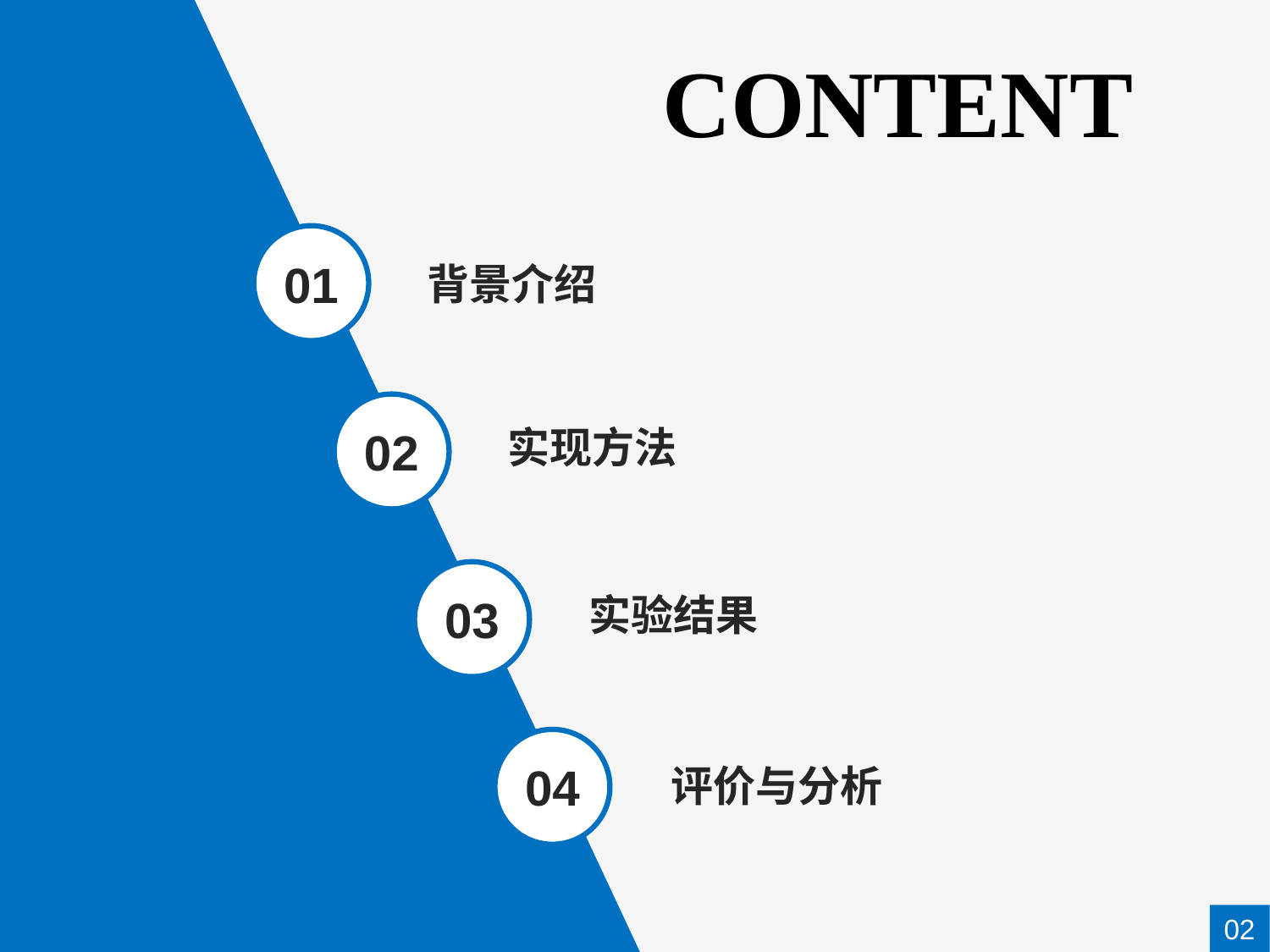

CONTENT

01
背景介绍

02
实现方法

03
实验结果

04
评价与分析
02